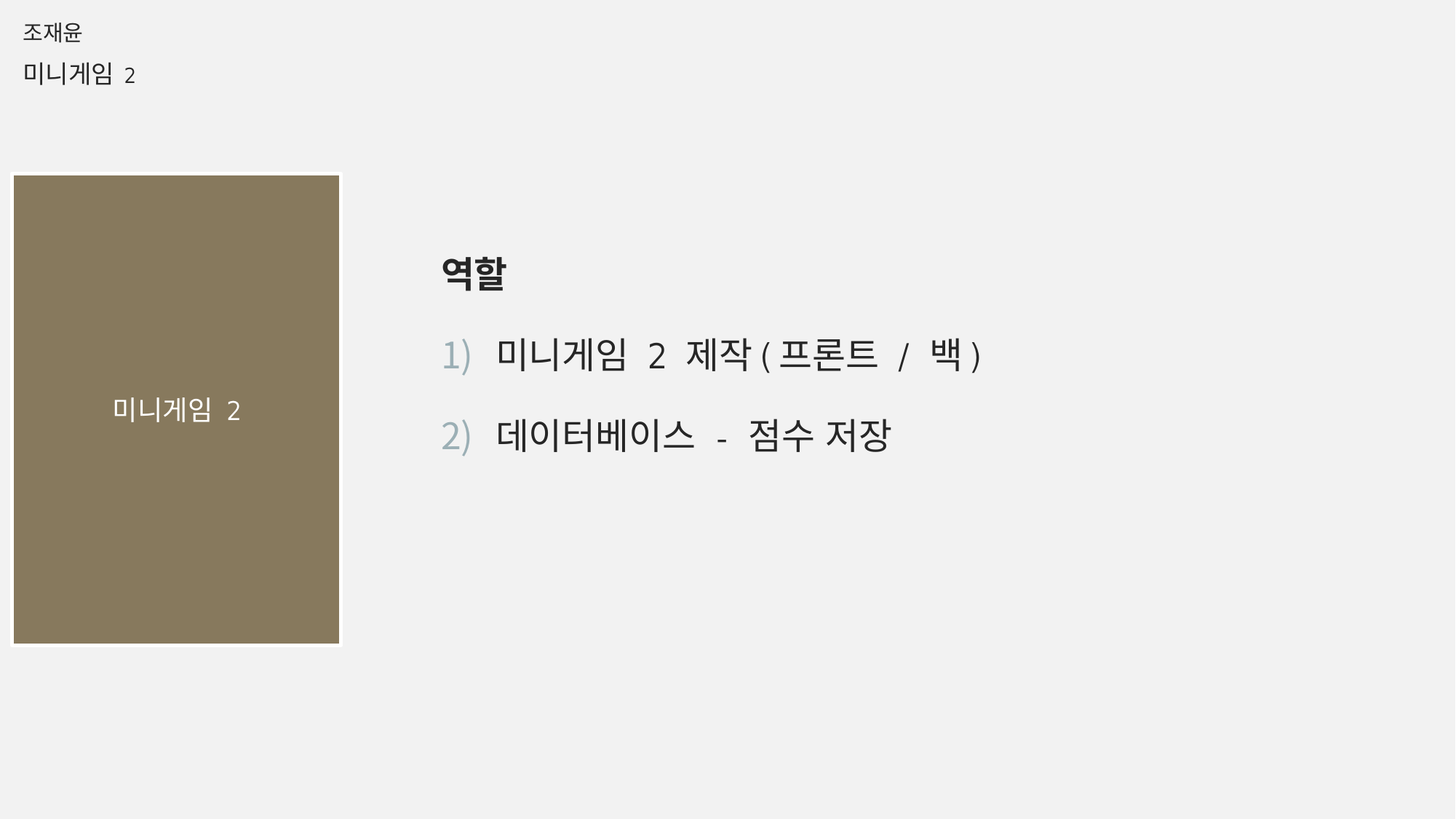

조재윤
미니게임 2
미니게임 2
역할
미니게임 2 제작(프론트 / 백)
데이터베이스 - 점수 저장